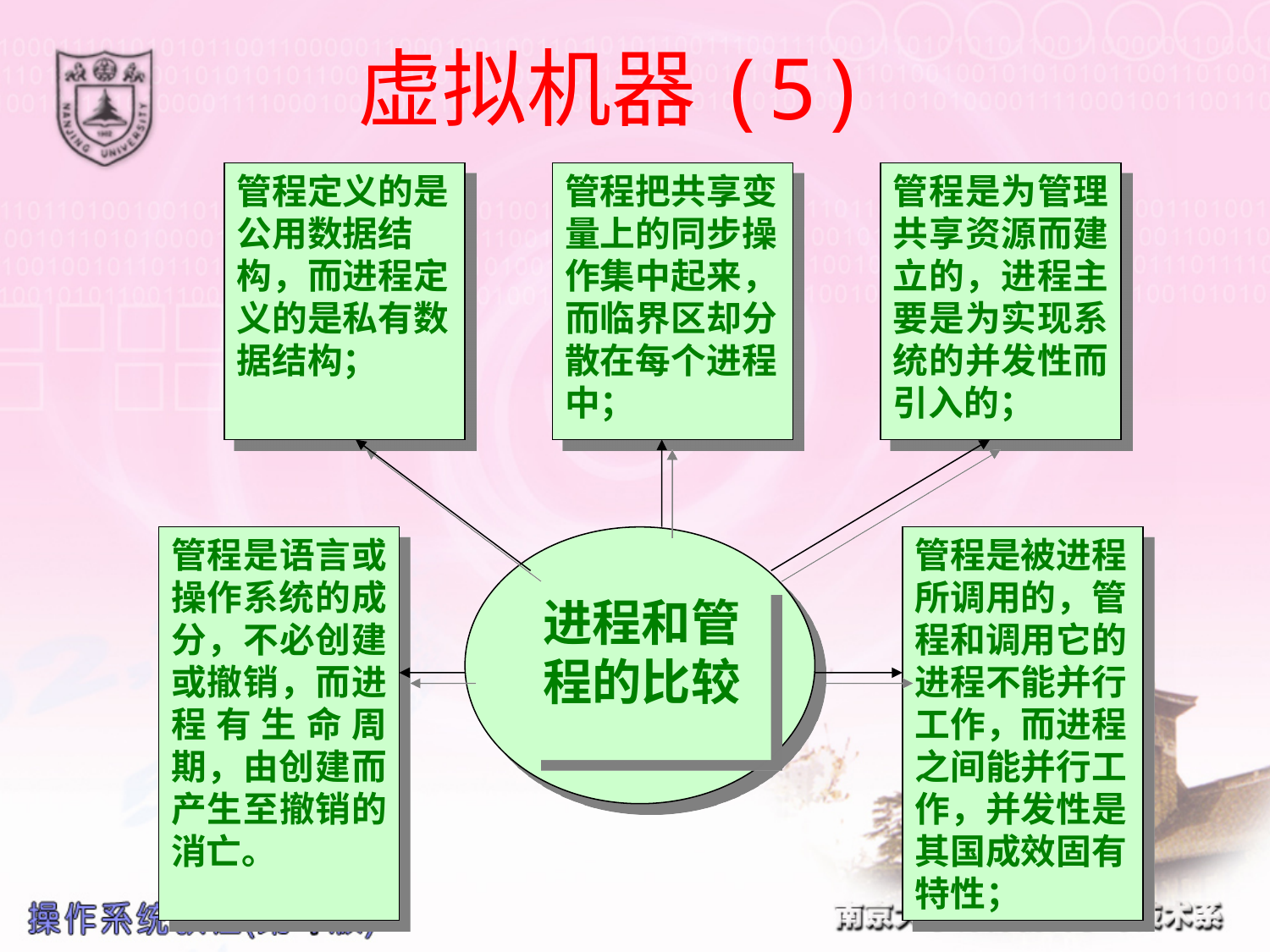

# 虚拟机器(5)
管程定义的是公用数据结构，而进程定义的是私有数据结构；

管程把共享变量上的同步操作集中起来，而临界区却分散在每个进程中；

管程是为管理共享资源而建立的，进程主要是为实现系统的并发性而引入的；

管程是语言或操作系统的成分，不必创建或撤销，而进程有生命周期，由创建而产生至撤销的消亡。

进程和管程的比较

管程是被进程所调用的，管程和调用它的进程不能并行工作，而进程之间能并行工作，并发性是其国成效固有特性；